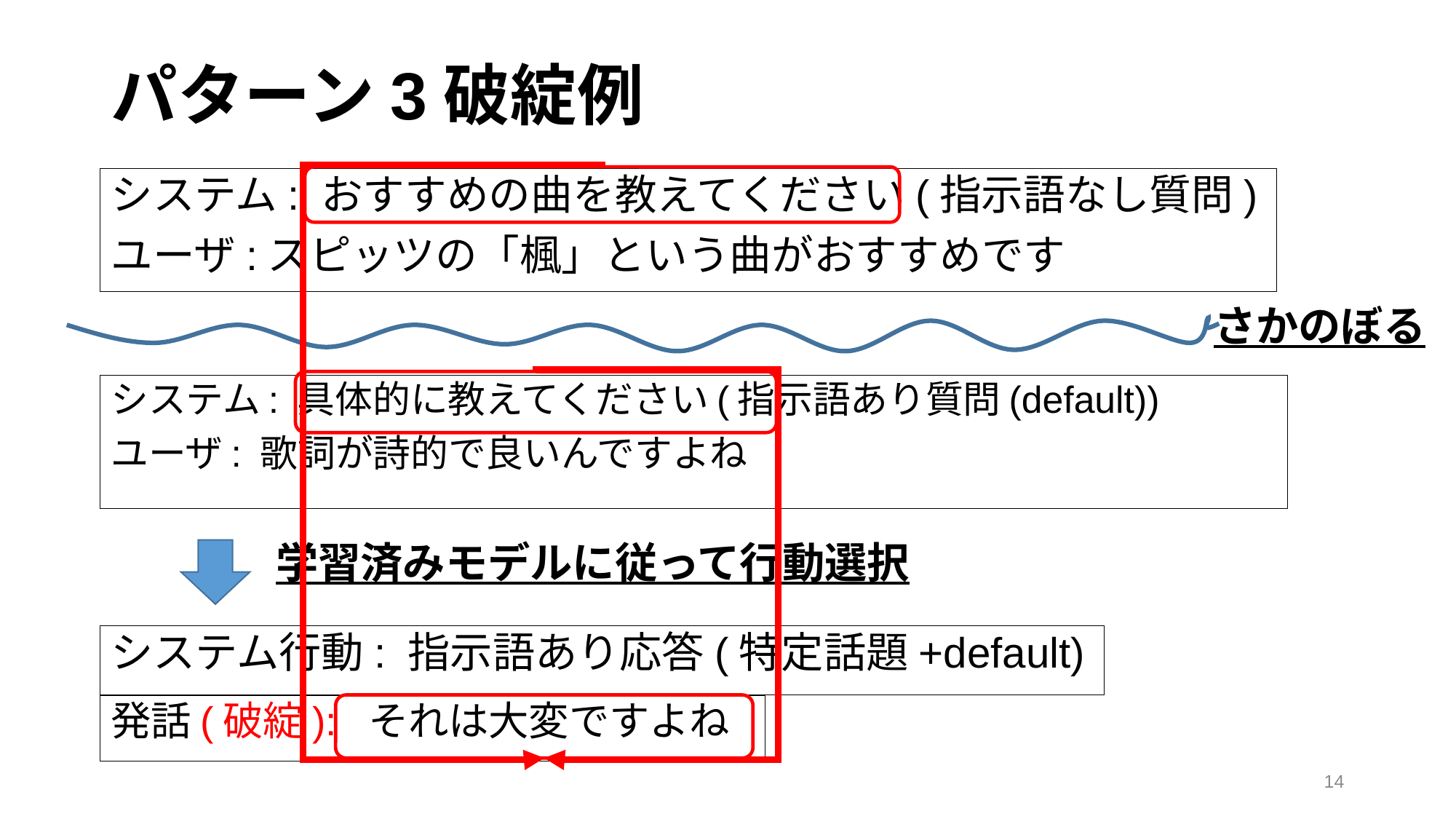

# パターン3破綻例

システム: おすすめの曲を教えてください(指示語なし質問)
ユーザ:スピッツの「楓」という曲がおすすめです
さかのぼる

システム: 具体的に教えてください(指示語あり質問(default))
ユーザ: 歌詞が詩的で良いんですよね
学習済みモデルに従って行動選択

システム行動: 指示語あり応答(特定話題+default)

発話(破綻):  それは大変ですよね
14